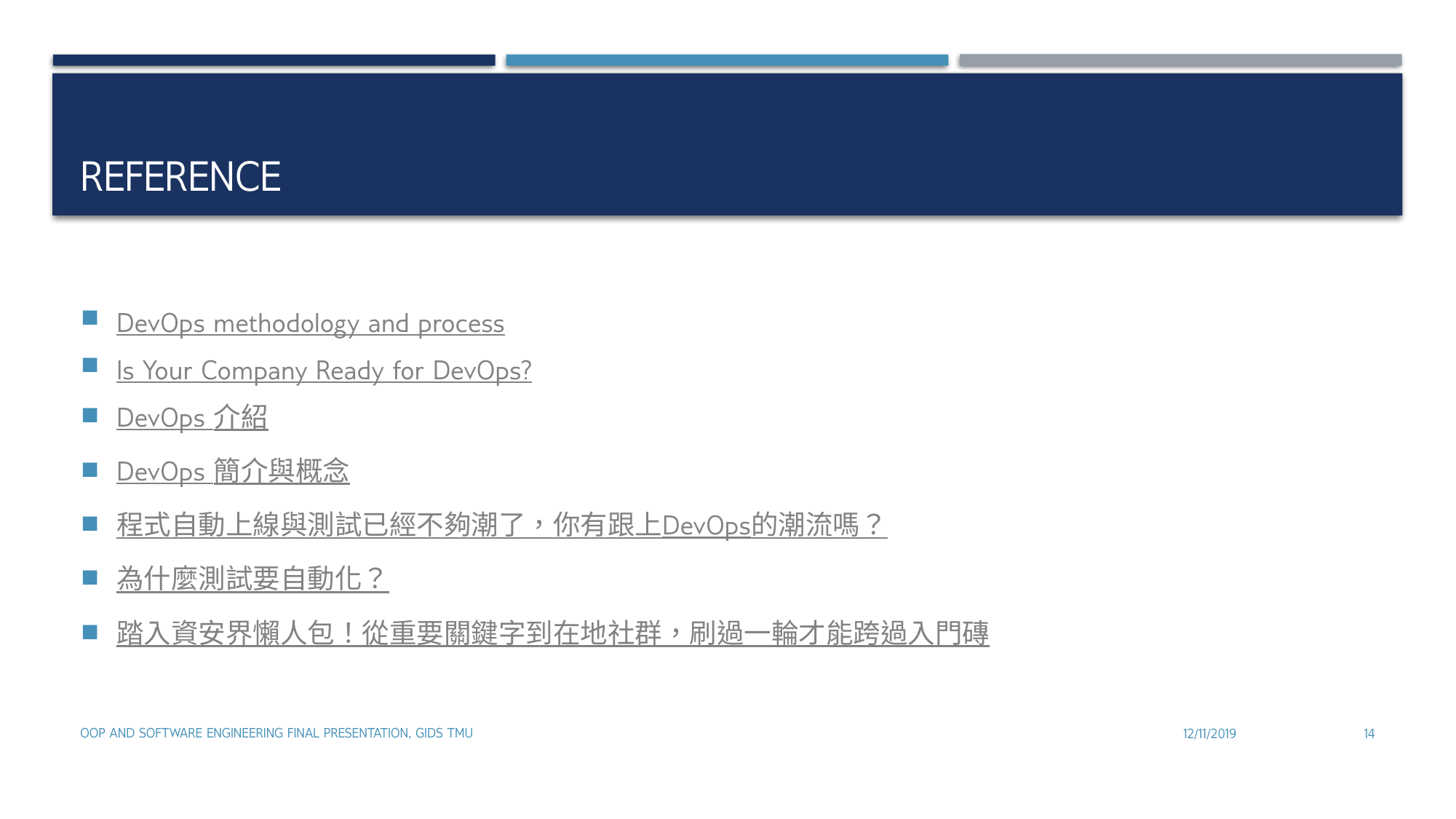

# Reference
DevOps methodology and process
Is Your Company Ready for DevOps?
DevOps 介紹
DevOps 簡介與概念
程式自動上線與測試已經不夠潮了，你有跟上DevOps的潮流嗎？
為什麼測試要自動化？
踏入資安界懶人包！從重要關鍵字到在地社群，刷過一輪才能跨過入門磚
OOP and Software engineering final presentation, GIDS TMU
12/11/2019
14